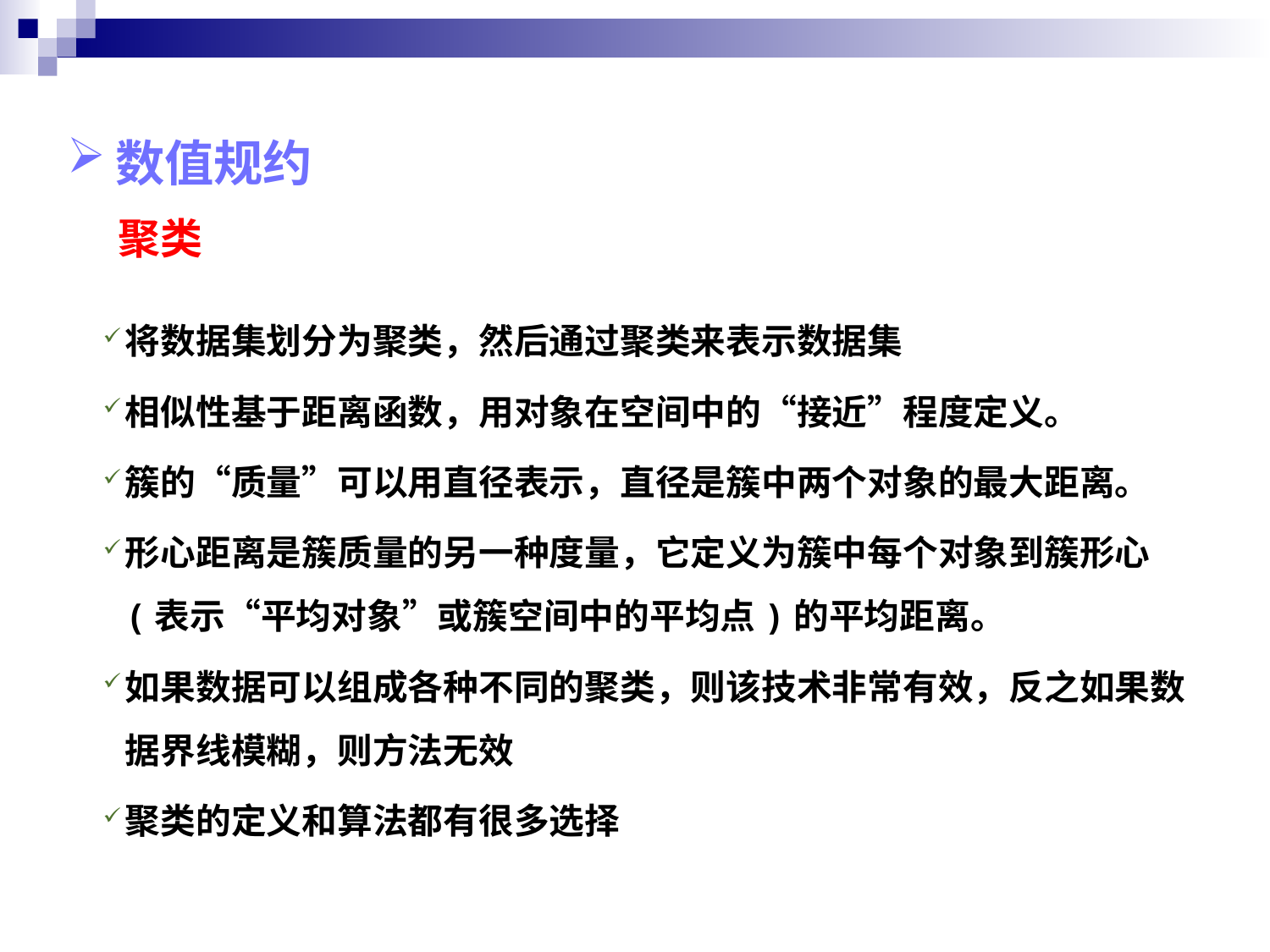

数值规约
聚类
将数据集划分为聚类，然后通过聚类来表示数据集
相似性基于距离函数，用对象在空间中的“接近”程度定义。
簇的“质量”可以用直径表示，直径是簇中两个对象的最大距离。
形心距离是簇质量的另一种度量，它定义为簇中每个对象到簇形心(表示“平均对象”或簇空间中的平均点)的平均距离。
如果数据可以组成各种不同的聚类，则该技术非常有效，反之如果数据界线模糊，则方法无效
聚类的定义和算法都有很多选择